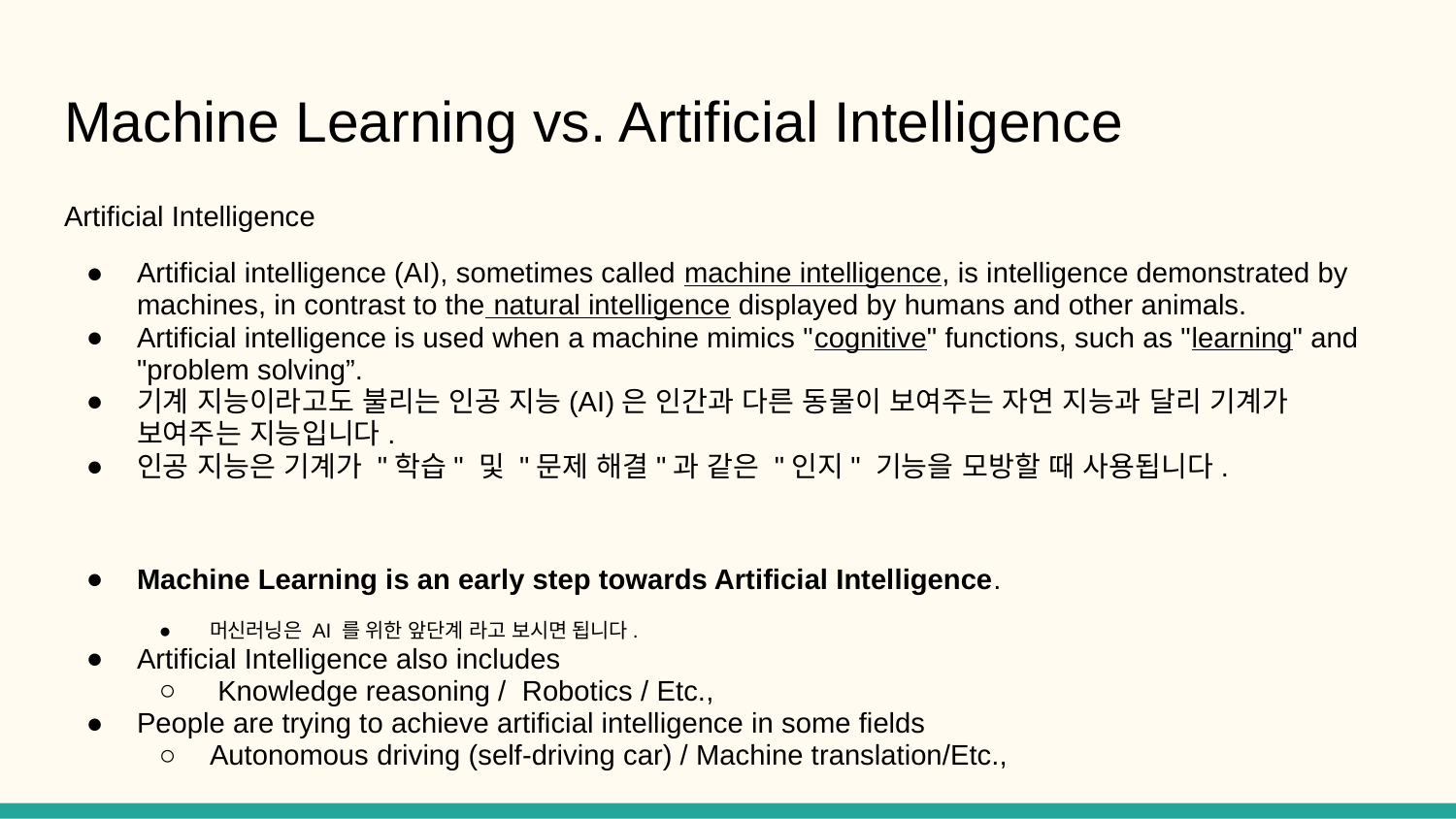

# Machine Learning vs. Artificial Intelligence
Artificial Intelligence
Artificial intelligence (AI), sometimes called machine intelligence, is intelligence demonstrated by machines, in contrast to the natural intelligence displayed by humans and other animals.
Artificial intelligence is used when a machine mimics "cognitive" functions, such as "learning" and "problem solving”.
기계 지능이라고도 불리는 인공 지능(AI)은 인간과 다른 동물이 보여주는 자연 지능과 달리 기계가 보여주는 지능입니다.
인공 지능은 기계가 "학습" 및 "문제 해결"과 같은 "인지" 기능을 모방할 때 사용됩니다.

Machine Learning is an early step towards Artificial Intelligence.
머신러닝은 AI 를 위한 앞단계 라고 보시면 됩니다.
Artificial Intelligence also includes
 Knowledge reasoning /  Robotics / Etc.,
People are trying to achieve artificial intelligence in some fields
Autonomous driving (self-driving car) / Machine translation/Etc.,